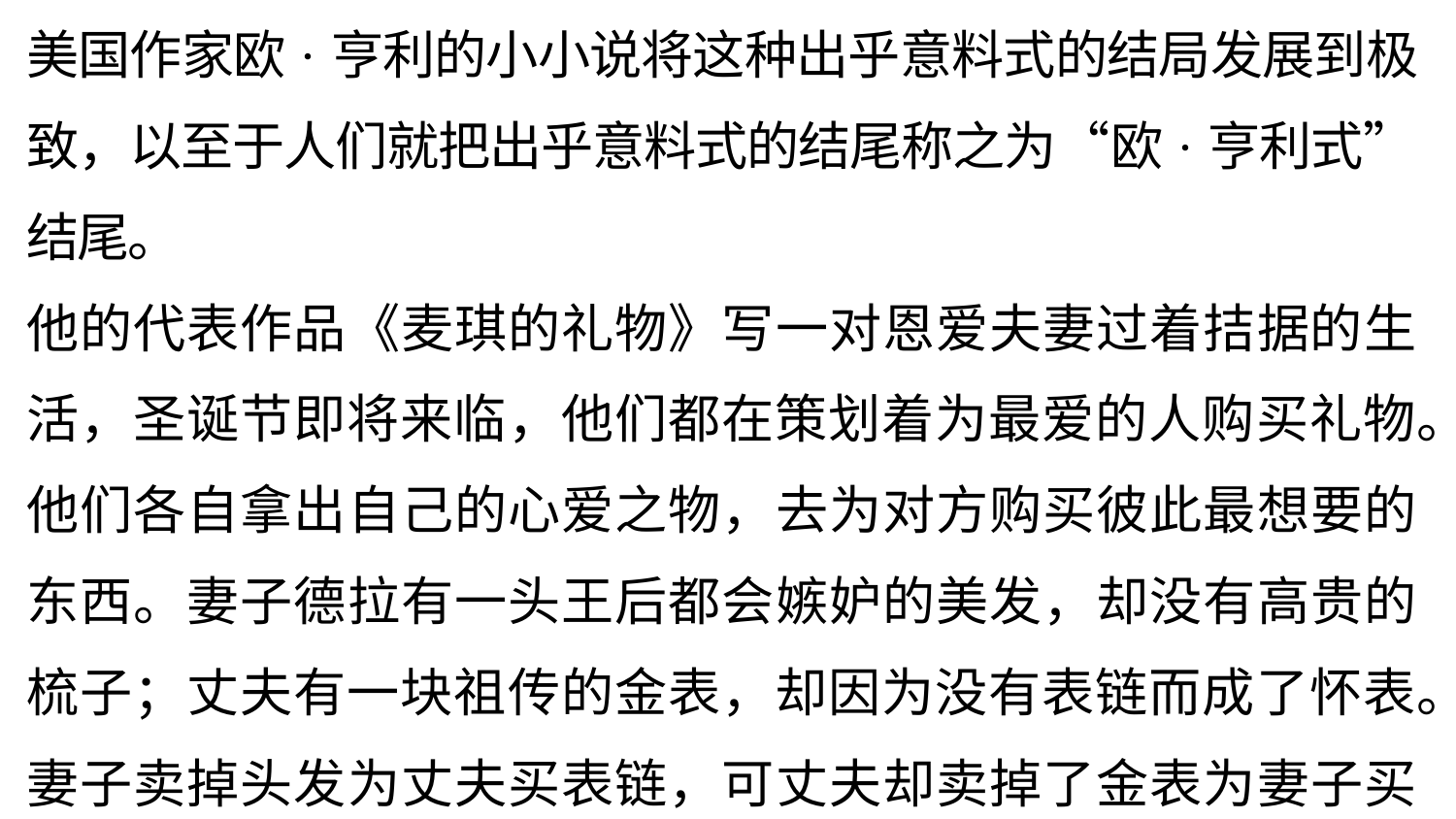

美国作家欧·亨利的小小说将这种出乎意料式的结局发展到极致，以至于人们就把出乎意料式的结尾称之为“欧·亨利式”结尾。
他的代表作品《麦琪的礼物》写一对恩爱夫妻过着拮据的生活，圣诞节即将来临，他们都在策划着为最爱的人购买礼物。他们各自拿出自己的心爱之物，去为对方购买彼此最想要的东西。妻子德拉有一头王后都会嫉妒的美发，却没有高贵的梳子；丈夫有一块祖传的金表，却因为没有表链而成了怀表。妻子卖掉头发为丈夫买表链，可丈夫却卖掉了金表为妻子买来昂贵的梳子……